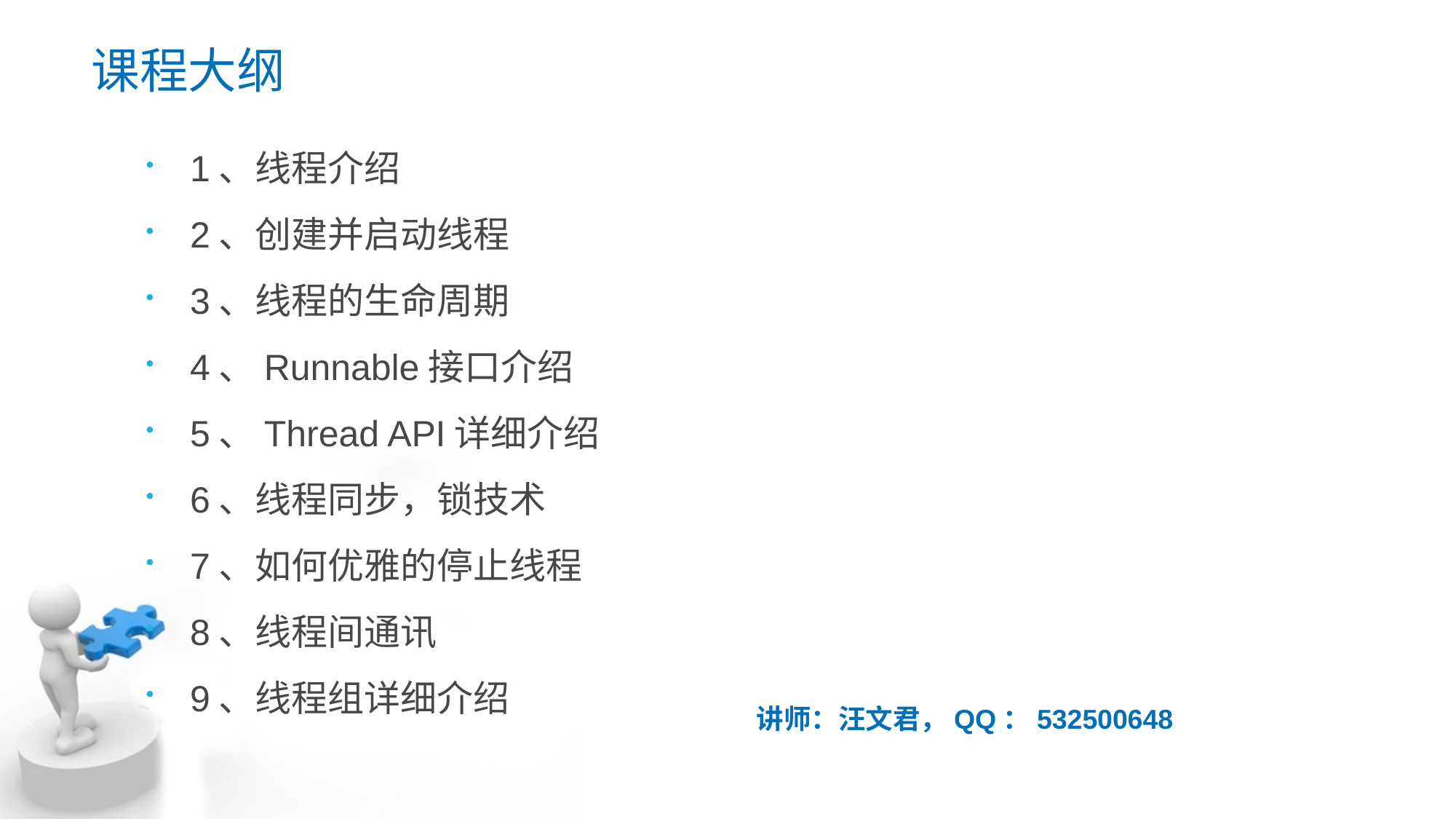

# 课程大纲
1、线程介绍
2、创建并启动线程
3、线程的生命周期
4、Runnable接口介绍
5、Thread API详细介绍
6、线程同步，锁技术
7、如何优雅的停止线程
8、线程间通讯
9、线程组详细介绍
讲师：汪文君，QQ：532500648